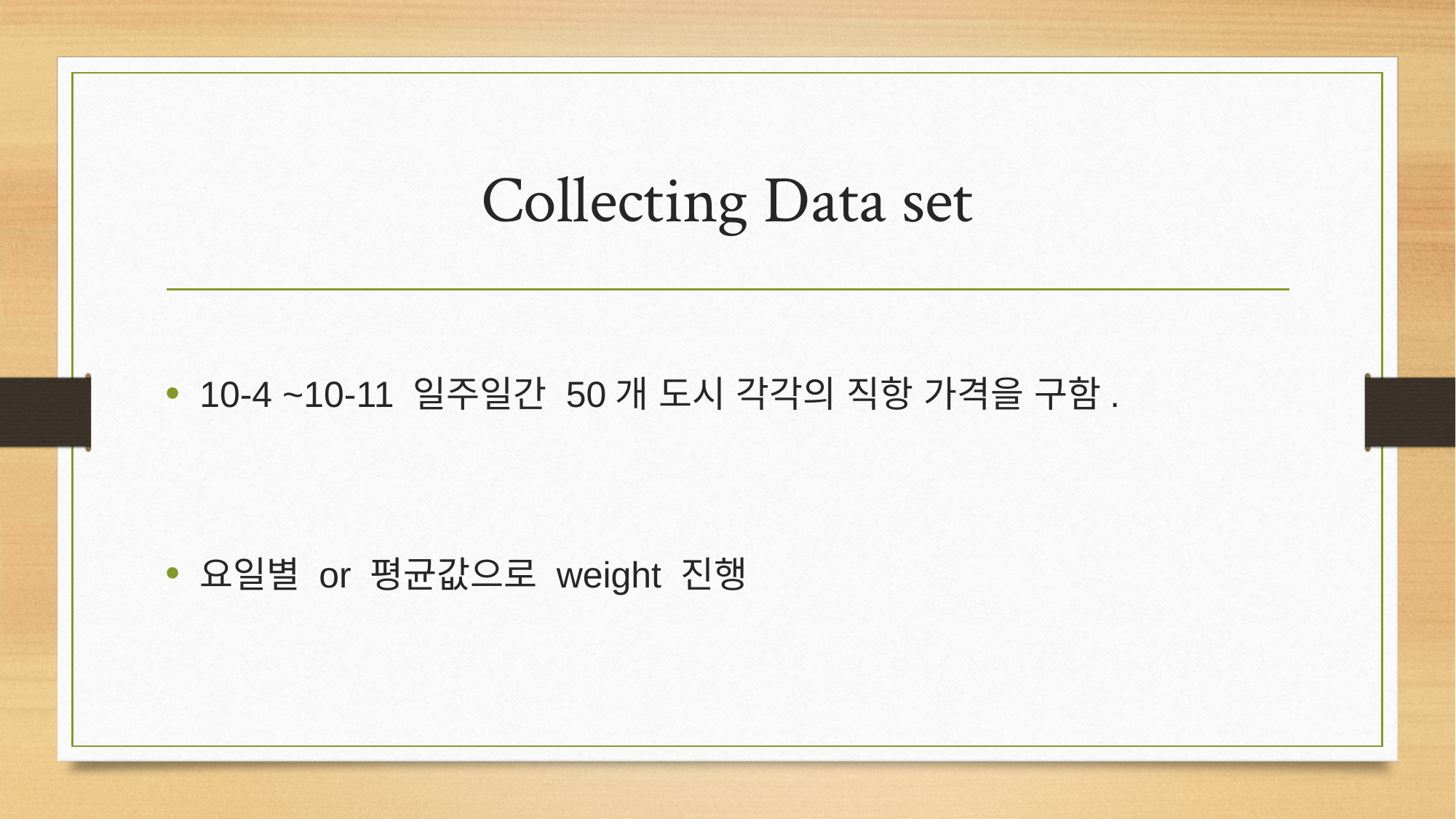

# Collecting Data set

10-4 ~10-11 일주일간 50개 도시 각각의 직항 가격을 구함.

요일별 or 평균값으로 weight 진행